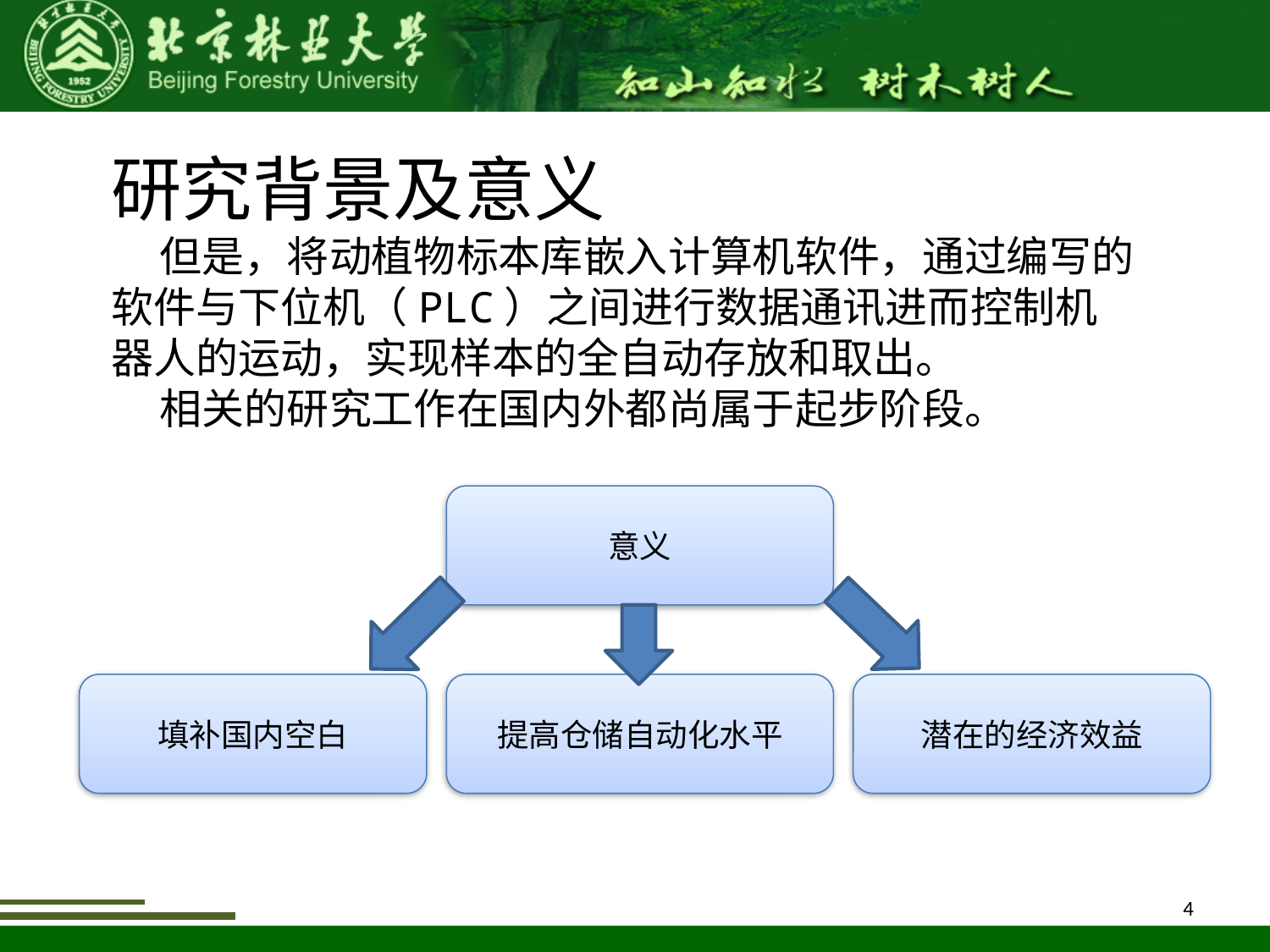

研究背景及意义
    但是，将动植物标本库嵌入计算机软件，通过编写的软件与下位机（PLC）之间进行数据通讯进而控制机器人的运动，实现样本的全自动存放和取出。
    相关的研究工作在国内外都尚属于起步阶段。

意义

填补国内空白
提高仓储自动化水平
潜在的经济效益
4